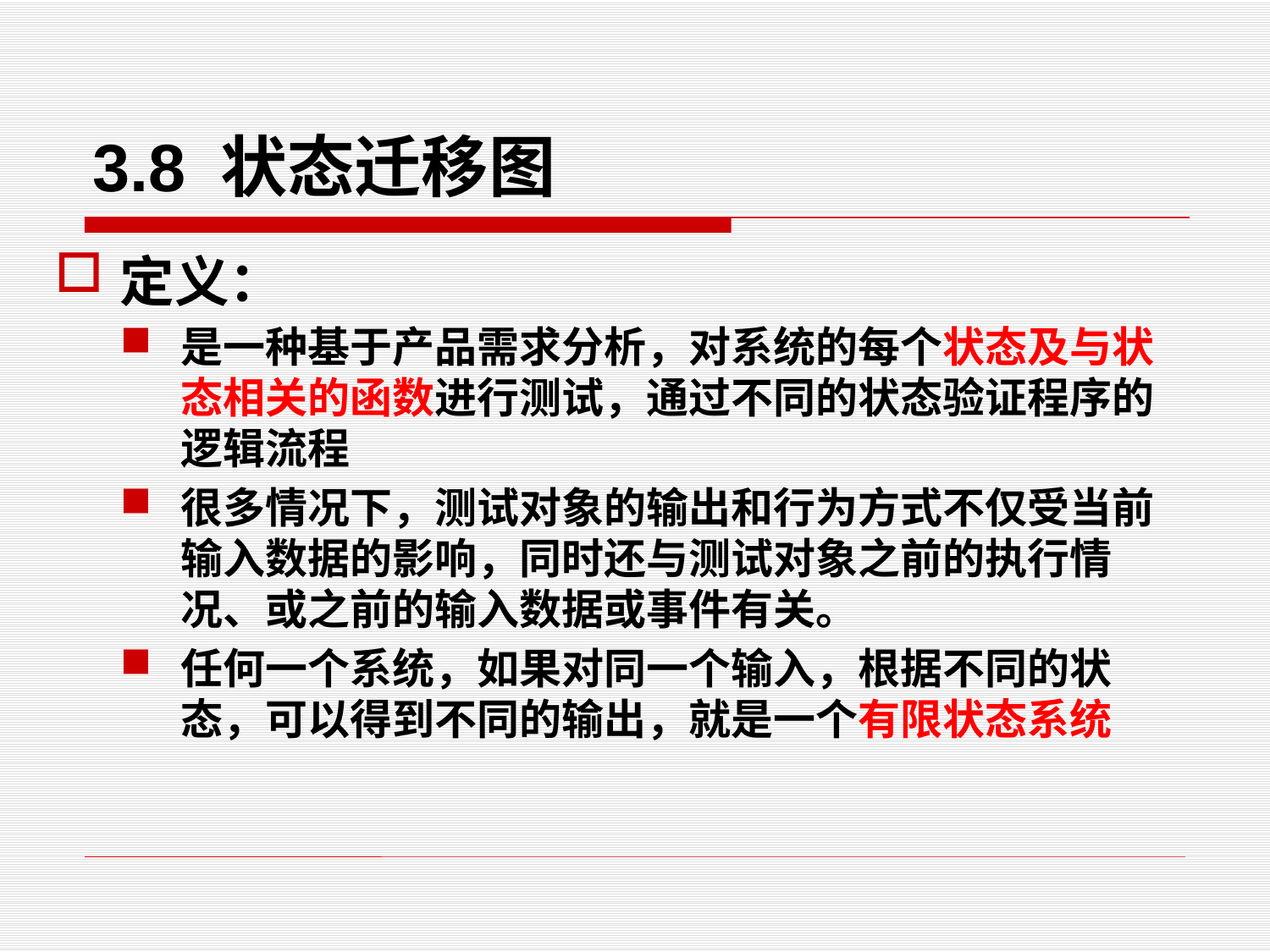

# 3.8 状态迁移图
定义：
是一种基于产品需求分析，对系统的每个状态及与状态相关的函数进行测试，通过不同的状态验证程序的逻辑流程
很多情况下，测试对象的输出和行为方式不仅受当前输入数据的影响，同时还与测试对象之前的执行情况、或之前的输入数据或事件有关。
任何一个系统，如果对同一个输入，根据不同的状态，可以得到不同的输出，就是一个有限状态系统